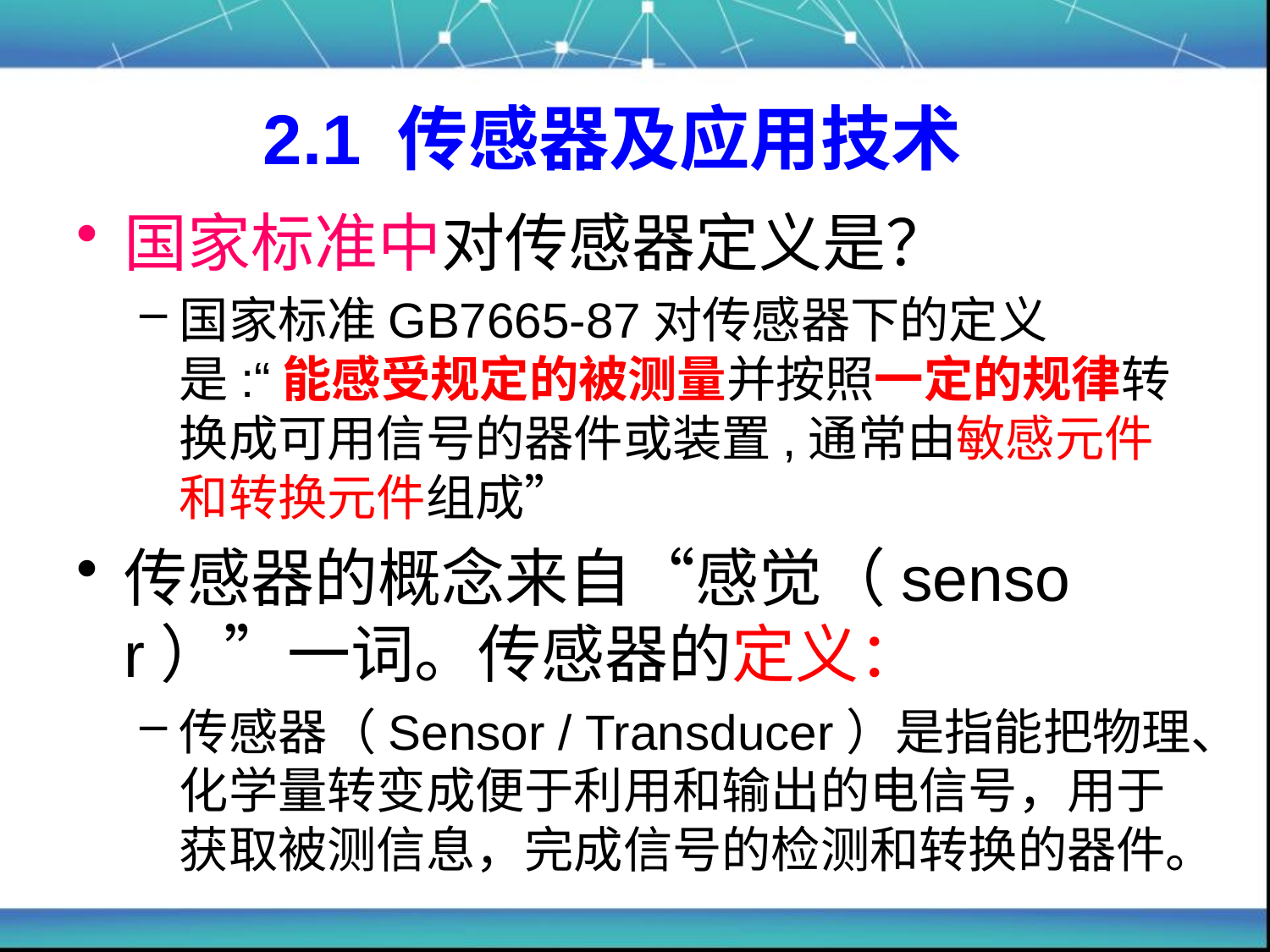

# 2.1 传感器及应用技术
国家标准中对传感器定义是？
国家标准GB7665-87对传感器下的定义是:“能感受规定的被测量并按照一定的规律转换成可用信号的器件或装置,通常由敏感元件和转换元件组成”
传感器的概念来自“感觉（sensor）”一词。传感器的定义：
传感器（Sensor / Transducer）是指能把物理、化学量转变成便于利用和输出的电信号，用于获取被测信息，完成信号的检测和转换的器件。

4